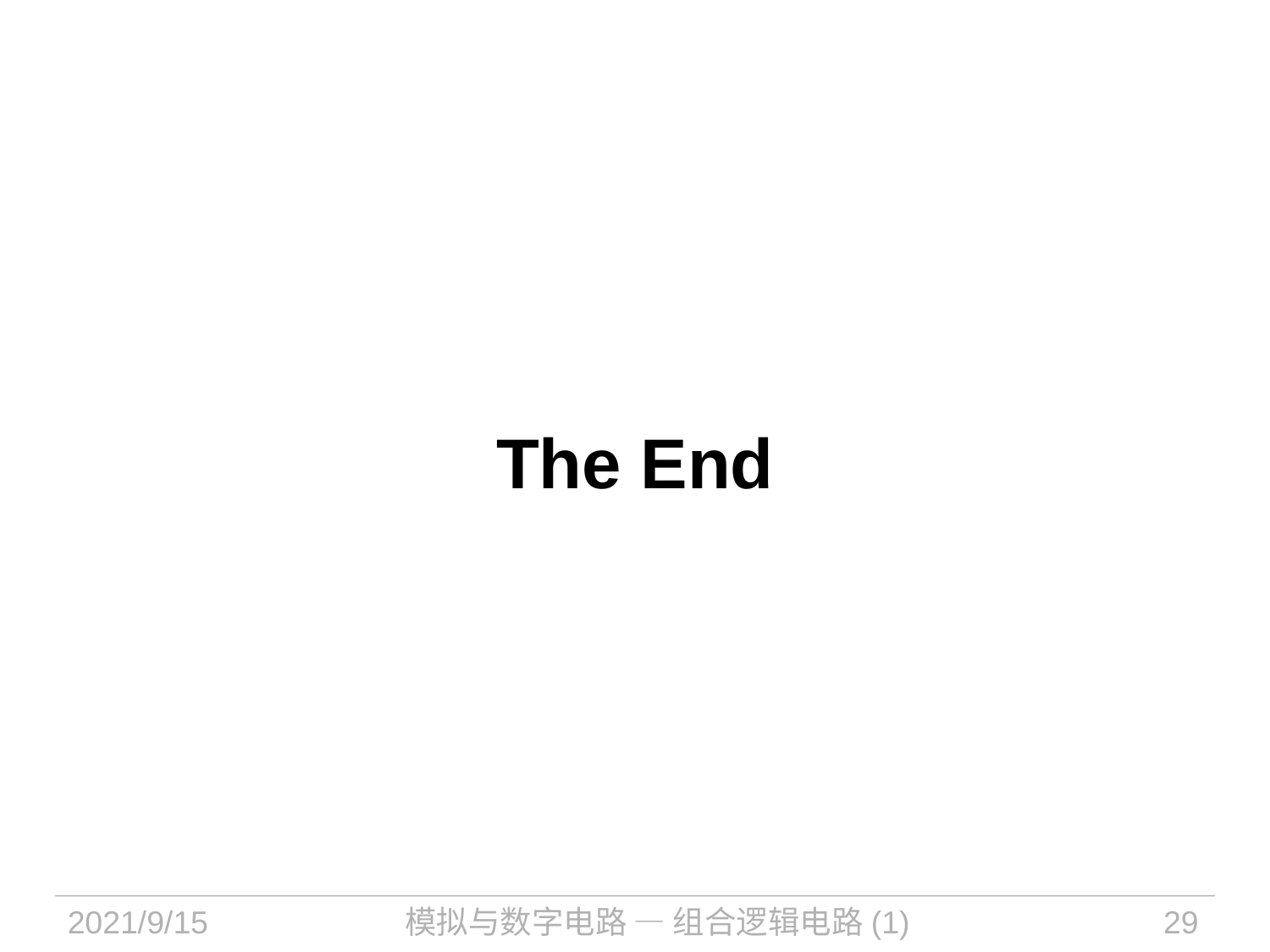

# The End
2021/9/15
模拟与数字电路 — 组合逻辑电路(1)
29